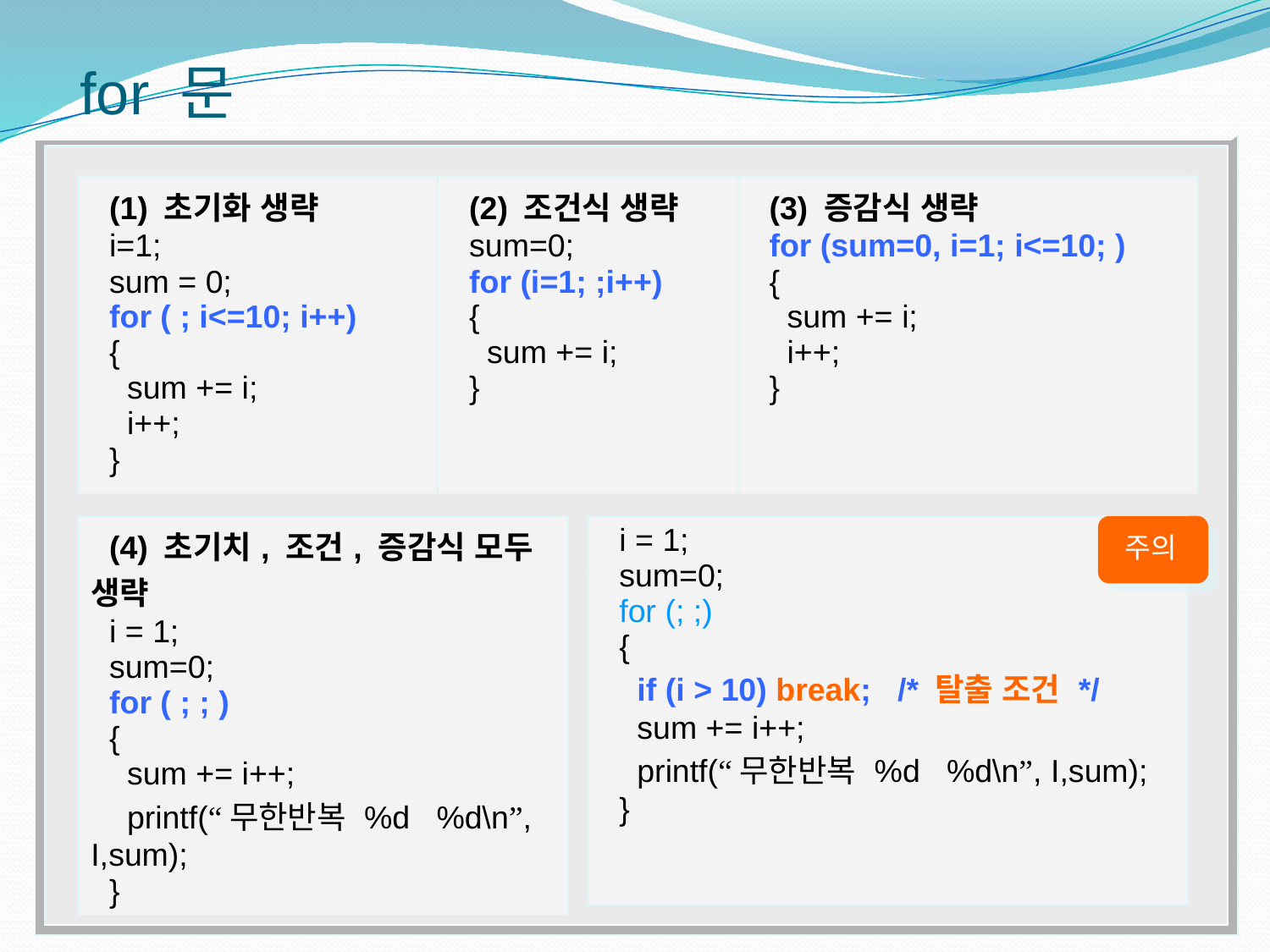

for 문

| (1) 초기화 생략 i=1; sum = 0; for ( ; i<=10; i++) { sum += i; i++; } | (2) 조건식 생략 sum=0; for (i=1; ;i++) { sum += i; } | (3) 증감식 생략 for (sum=0, i=1; i<=10; ) { sum += i; i++; } |
| --- | --- | --- |

반복에 해당하는 명령어가 1개이면 {블록} 생략 가능
반복에 해당하는 명령어가 2개 이상이면 반드시 {블록} 설정할 것
| (4) 초기치, 조건, 증감식 모두 생략 i = 1; sum=0; for ( ; ; ) { sum += i++; printf(“무한반복 %d %d\n”, I,sum); } |
| --- |
| i = 1; sum=0; for (; ;) { if (i > 10) break; /\* 탈출 조건 \*/ sum += i++; printf(“무한반복 %d %d\n”, I,sum); } |
| --- |

주의